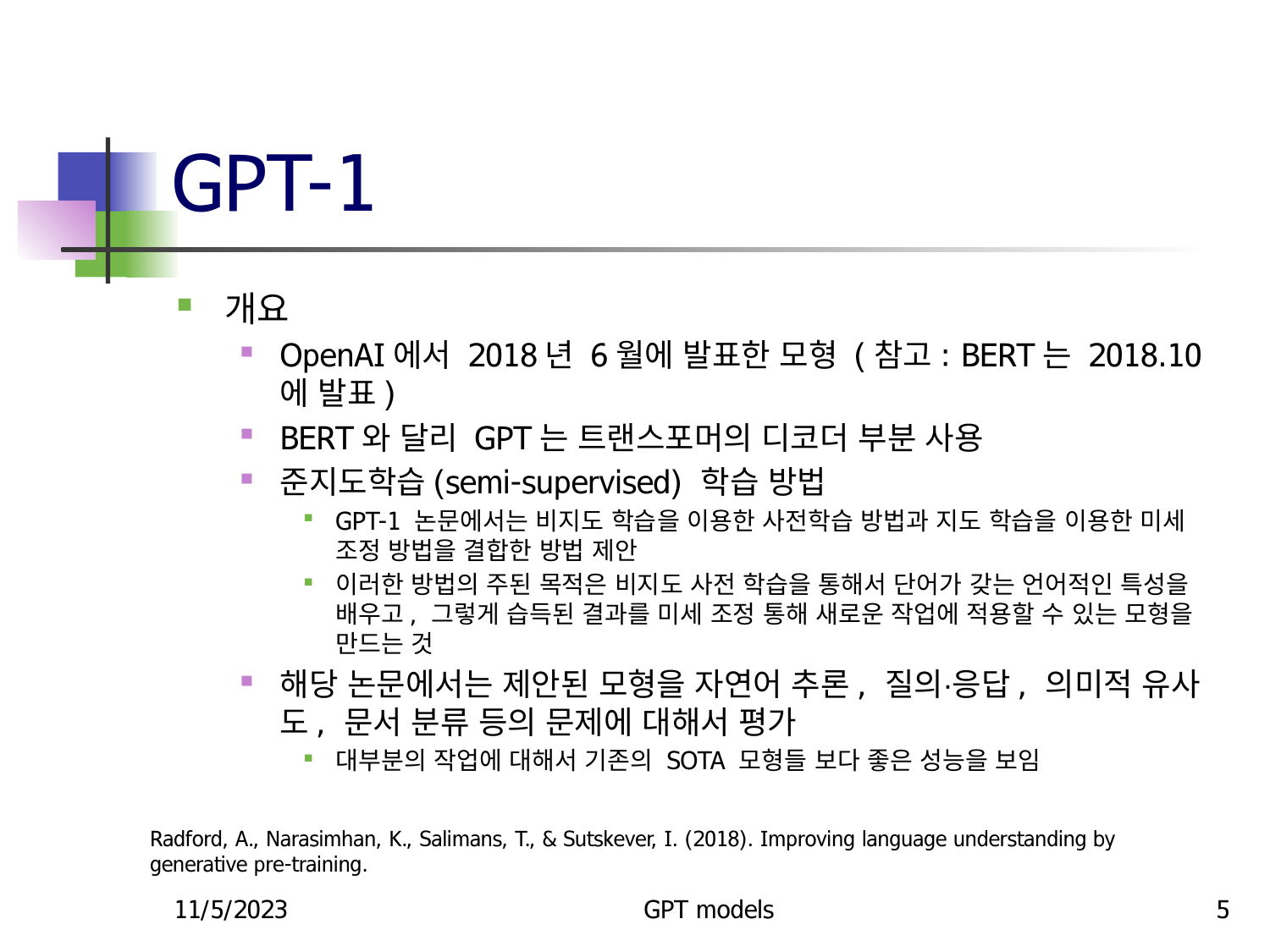

# GPT-1
개요
OpenAI에서 2018년 6월에 발표한 모형 (참고: BERT는 2018.10에 발표)
BERT와 달리 GPT는 트랜스포머의 디코더 부분 사용
준지도학습(semi-supervised) 학습 방법
GPT-1 논문에서는 비지도 학습을 이용한 사전학습 방법과 지도 학습을 이용한 미세 조정 방법을 결합한 방법 제안
이러한 방법의 주된 목적은 비지도 사전 학습을 통해서 단어가 갖는 언어적인 특성을 배우고, 그렇게 습득된 결과를 미세 조정 통해 새로운 작업에 적용할 수 있는 모형을 만드는 것
해당 논문에서는 제안된 모형을 자연어 추론, 질의∙응답, 의미적 유사도, 문서 분류 등의 문제에 대해서 평가
대부분의 작업에 대해서 기존의 SOTA 모형들 보다 좋은 성능을 보임

Radford, A., Narasimhan, K., Salimans, T., & Sutskever, I. (2018). Improving language understanding by generative pre-training.
11/5/2023
GPT models
5